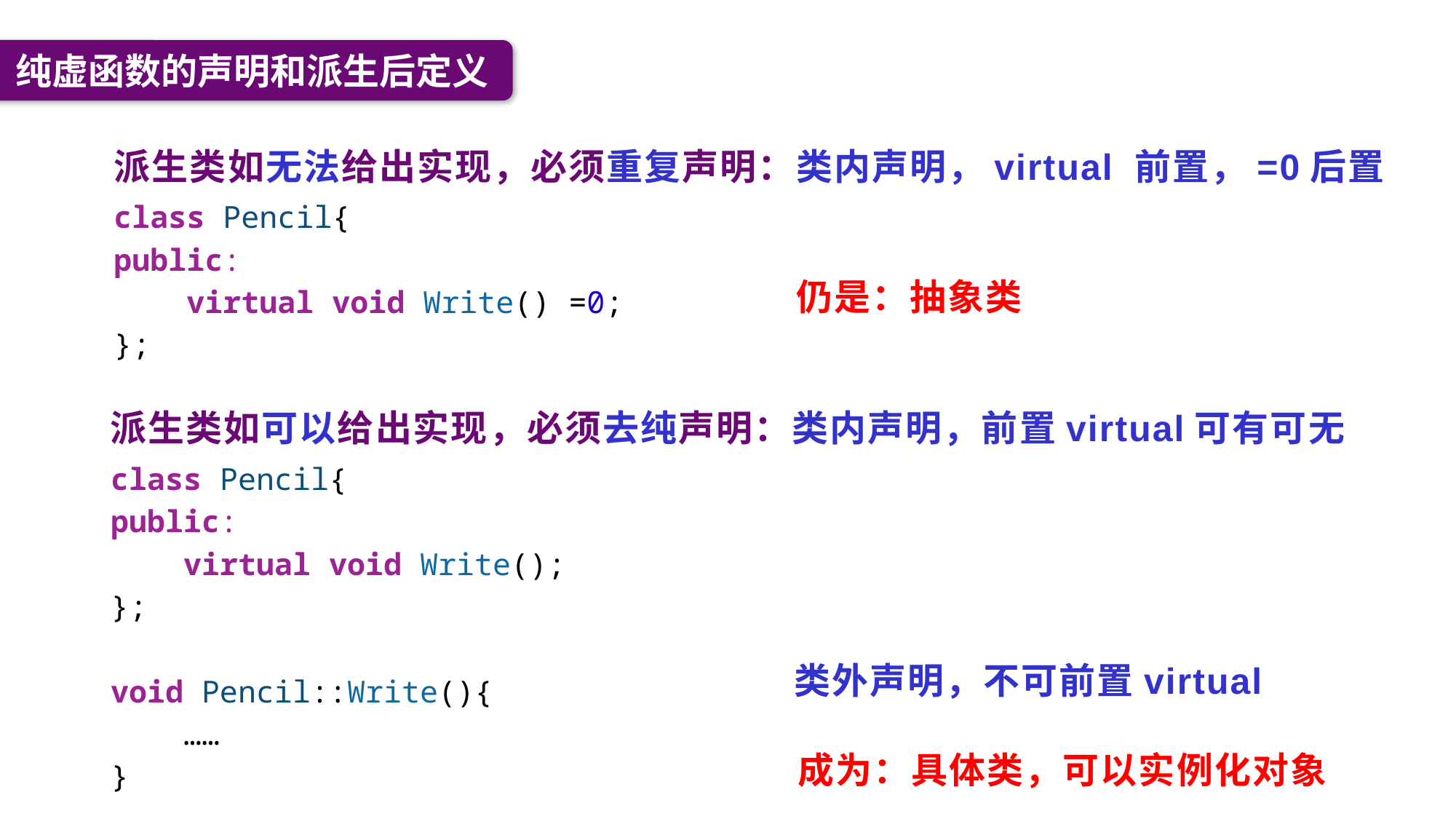

纯虚函数的声明和派生后定义
派生类如无法给出实现，必须重复声明：类内声明，virtual 前置，=0后置
class Pencil{
public:
    virtual void Write() =0;
};
仍是：抽象类
派生类如可以给出实现，必须去纯声明：类内声明，前置virtual可有可无
class Pencil{
public:
    virtual void Write();
};

void Pencil::Write(){
    ……
}
类外声明，不可前置virtual
成为：具体类，可以实例化对象
30